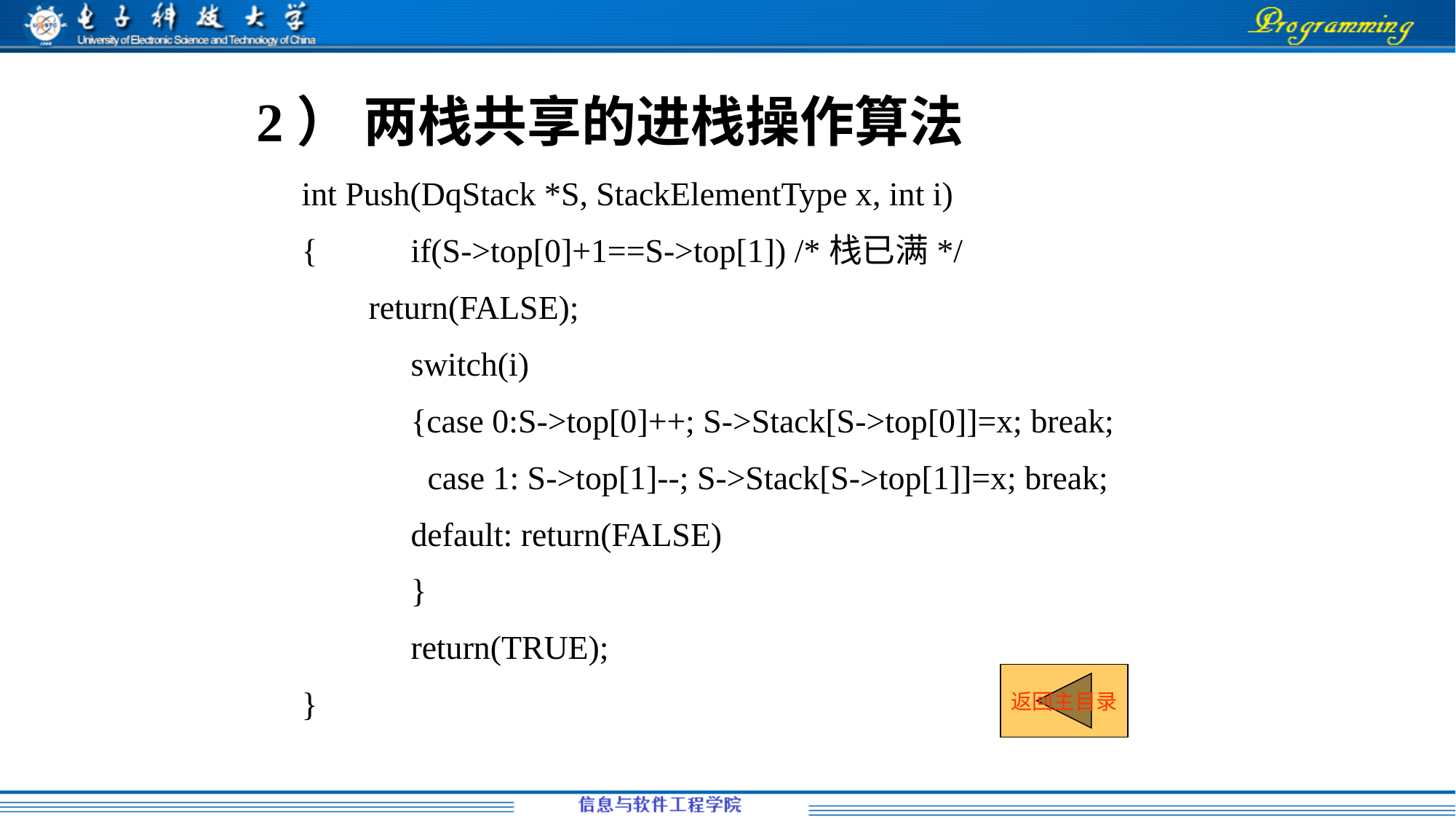

2） 两栈共享的进栈操作算法
int Push(DqStack *S, StackElementType x, int i)
{	if(S->top[0]+1==S->top[1]) /*栈已满*/
        return(FALSE);
	switch(i)
	{case 0:S->top[0]++; S->Stack[S->top[0]]=x; break;
	  case 1: S->top[1]--; S->Stack[S->top[1]]=x; break;
	default: return(FALSE)
 	}
	return(TRUE);
}
返回主目录